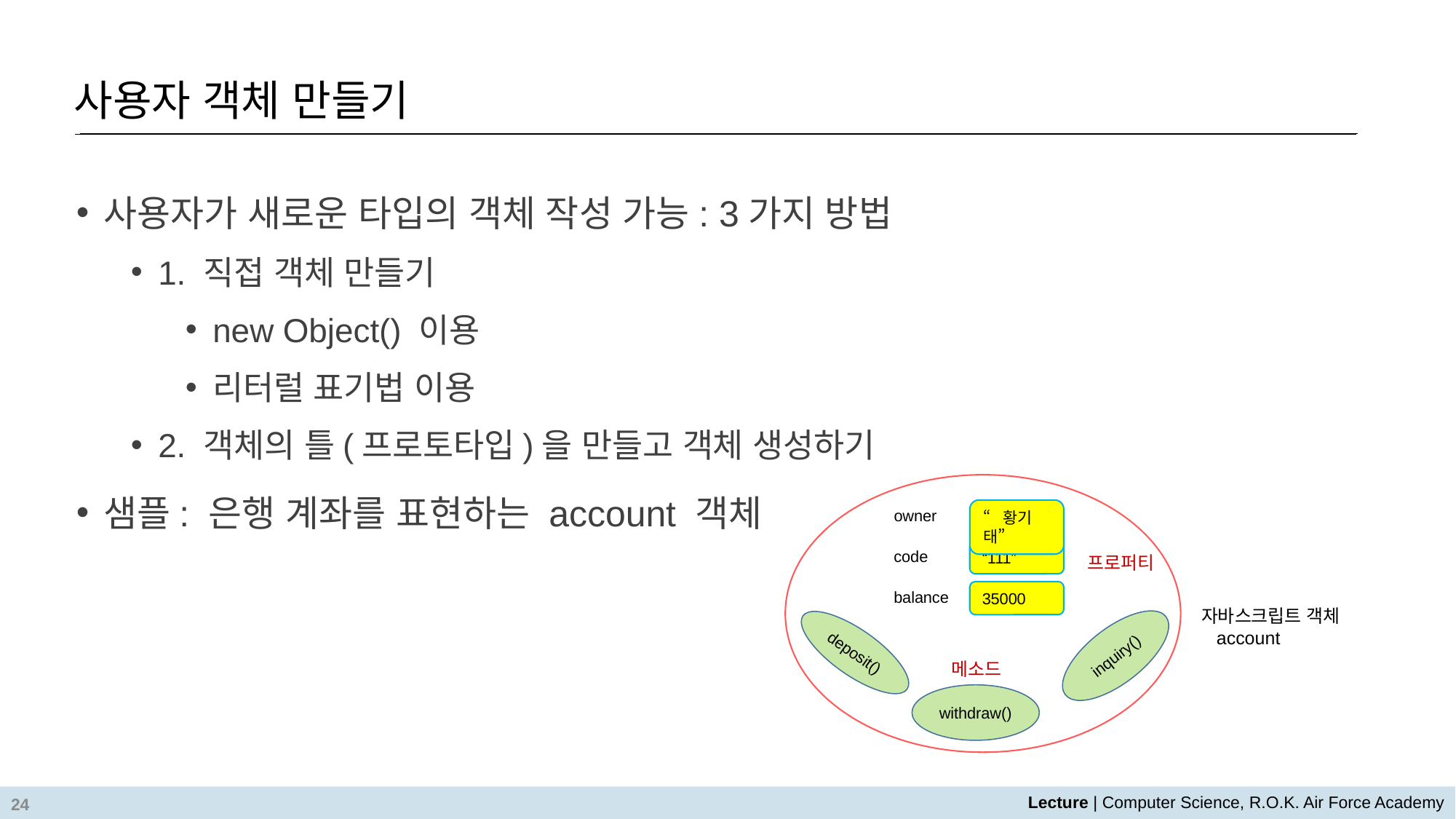

사용자 객체 만들기
사용자가 새로운 타입의 객체 작성 가능: 3가지 방법
1. 직접 객체 만들기
new Object() 이용
리터럴 표기법 이용
2. 객체의 틀(프로토타입)을 만들고 객체 생성하기
샘플: 은행 계좌를 표현하는 account 객체

owner
“황기태”
code
“111”
프로퍼티
balance
35000
자바스크립트 객체
   account
inquiry()
deposit()
메소드
withdraw()
24